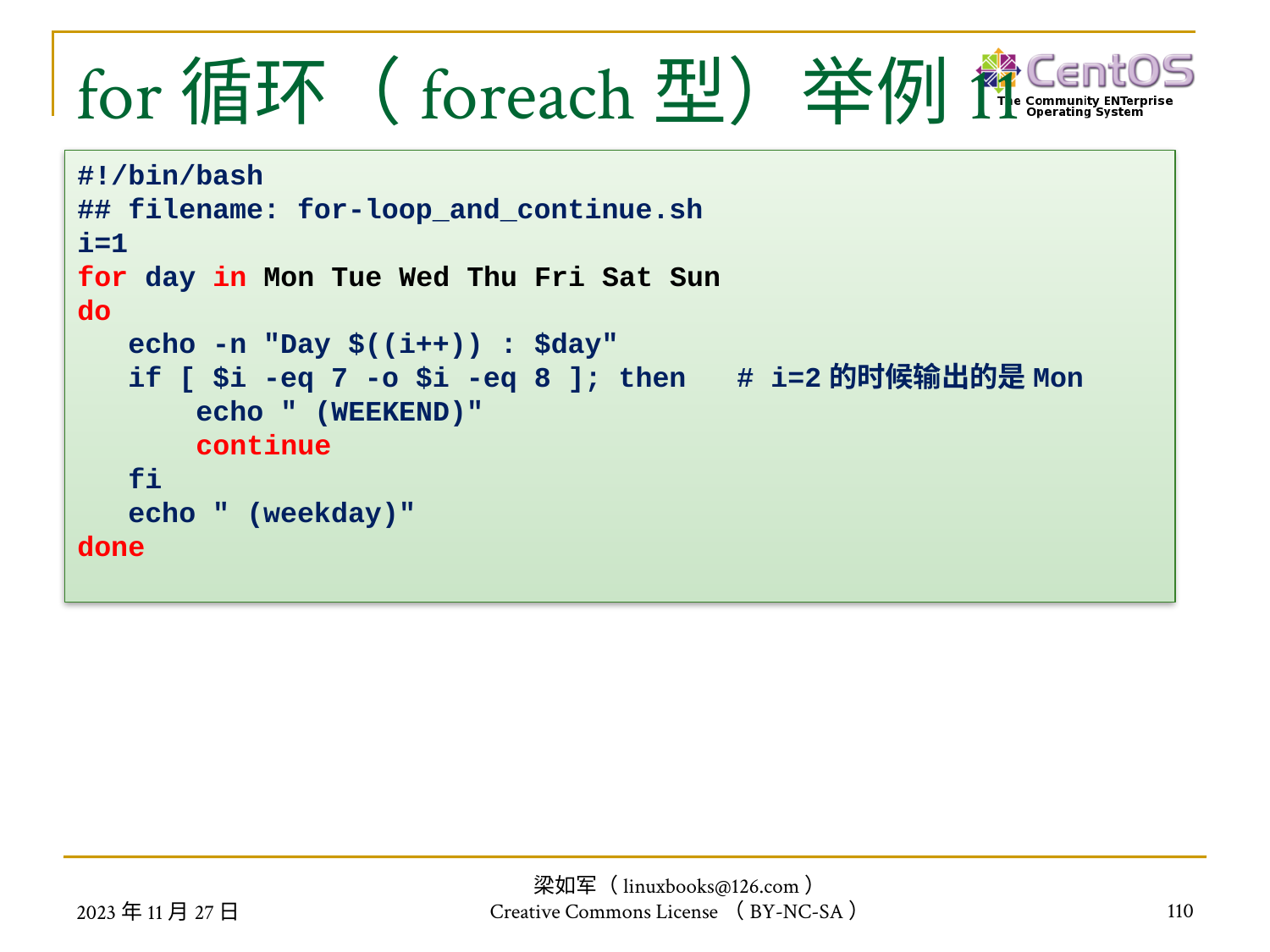

# for循环（foreach型）举例11
#!/bin/bash
## filename: for-loop_and_continue.sh
i=1
for day in Mon Tue Wed Thu Fri Sat Sun
do
   echo -n "Day $((i++)) : $day"
   if [ $i -eq 7 -o $i -eq 8 ]; then   # i=2的时候输出的是Mon
       echo " (WEEKEND)"
       continue
   fi
   echo " (weekday)"
done

梁如军（linuxbooks@126.com）
Creative Commons License（BY-NC-SA）
2023年11月27日
110